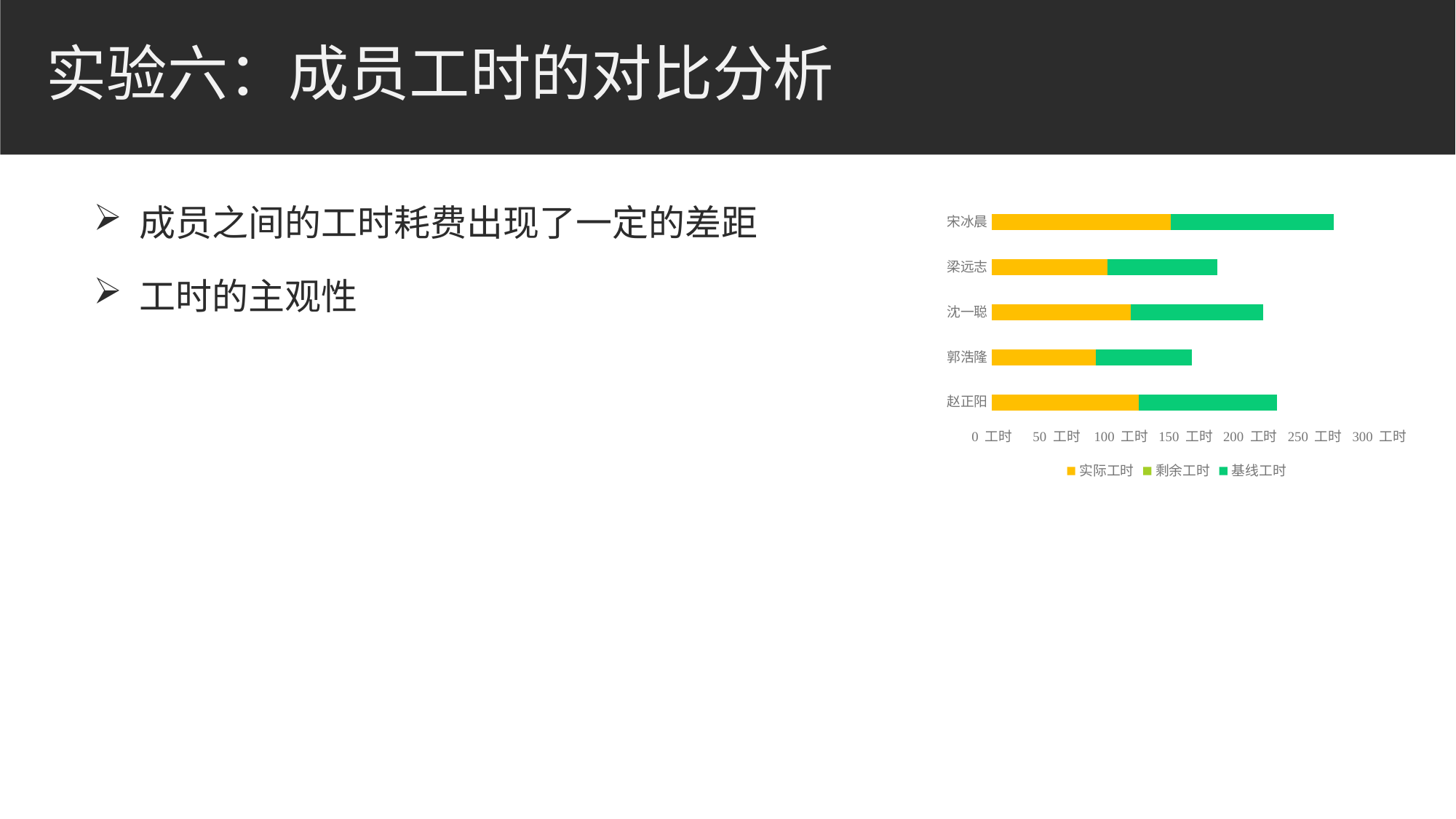

# 实验六：成员工时的对比分析
 成员之间的工时耗费出现了一定的差距
 工时的主观性

### Chart

| Category |  |  |  |
|---|---|---|---|
| 赵正阳 | 113.86666666666666 | 0.0 | 106.86666666666666 |
| 郭浩隆 | 80.11666666666666 | 0.0 | 74.61666666666666 |
| 沈一聪 | 107.36666666666666 | 0.0 | 102.86666666666666 |
| 梁远志 | 89.36666666666666 | 0.0 | 85.36666666666666 |
| 宋冰晨 | 138.28333333333333 | 0.0 | 126.28333333333333 |